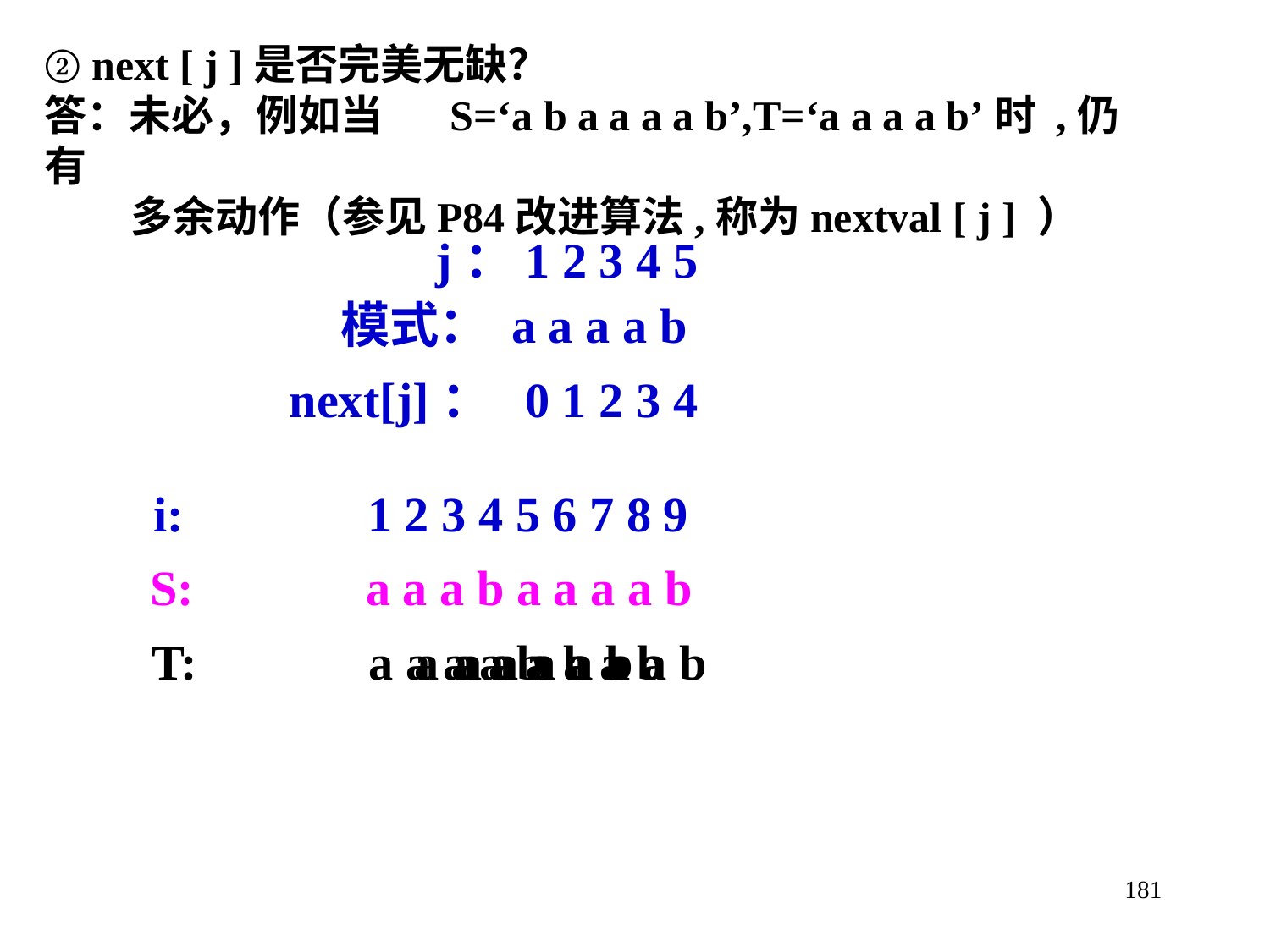

② next [ j ]是否完美无缺？
答：未必，例如当      S=‘a b a a a a b’,T=‘a a a a b’时 ,仍有
        多余动作（参见P84改进算法,称为nextval [ j ] ）
j：1 2 3 4 5
模式： a a a a b
 next[j]：  0 1 2 3 4
  i:               1 2 3 4 5 6 7 8 9
S:              a a a b a a a a b
 T:              a a a a b
a a a a b
a a a a b
a a a a b
a a a a b
181